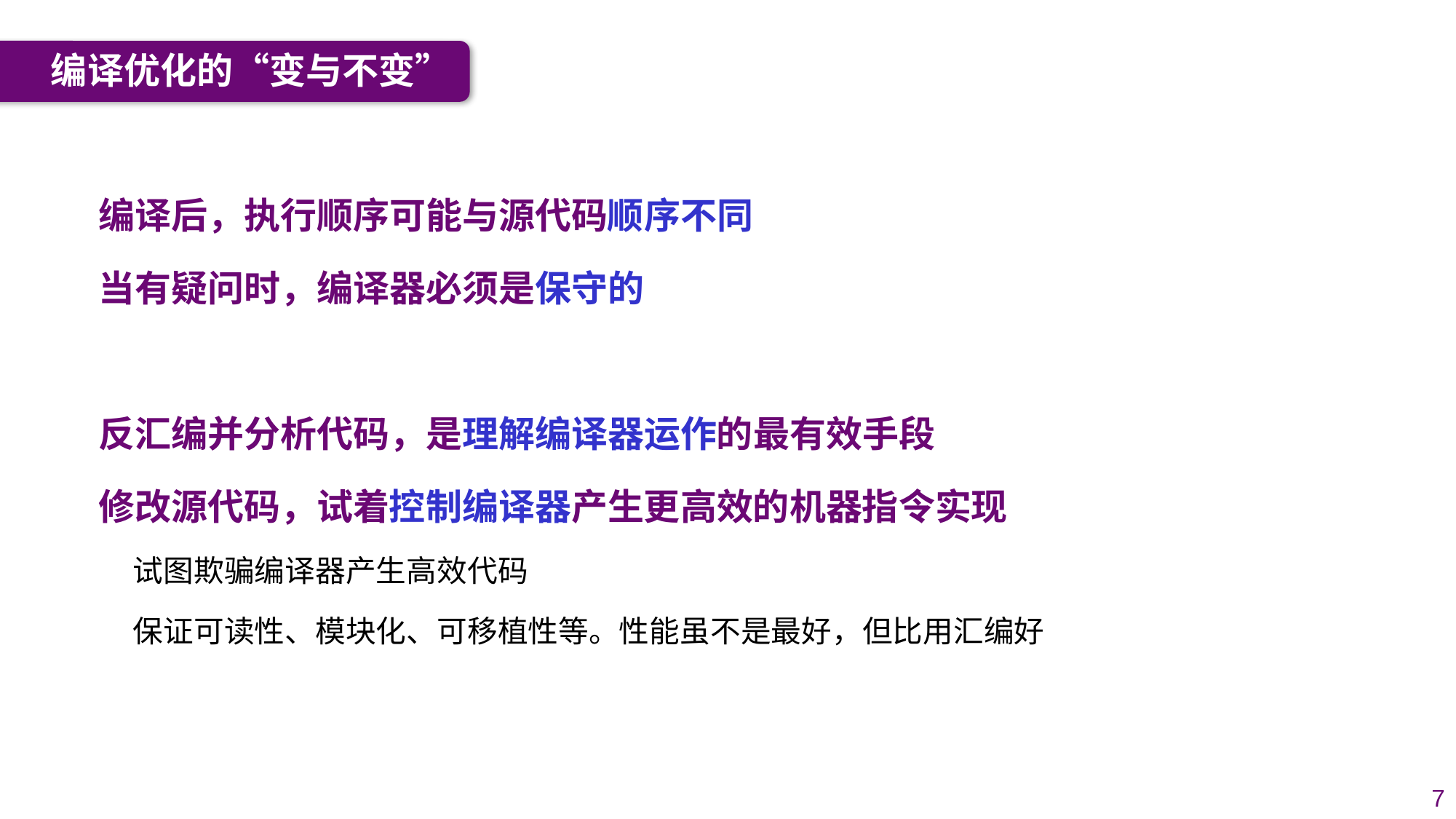

编译优化的“变与不变”

编译后，执行顺序可能与源代码顺序不同
当有疑问时，编译器必须是保守的

反汇编并分析代码，是理解编译器运作的最有效手段
修改源代码，试着控制编译器产生更高效的机器指令实现
试图欺骗编译器产生高效代码
保证可读性、模块化、可移植性等。性能虽不是最好，但比用汇编好
7